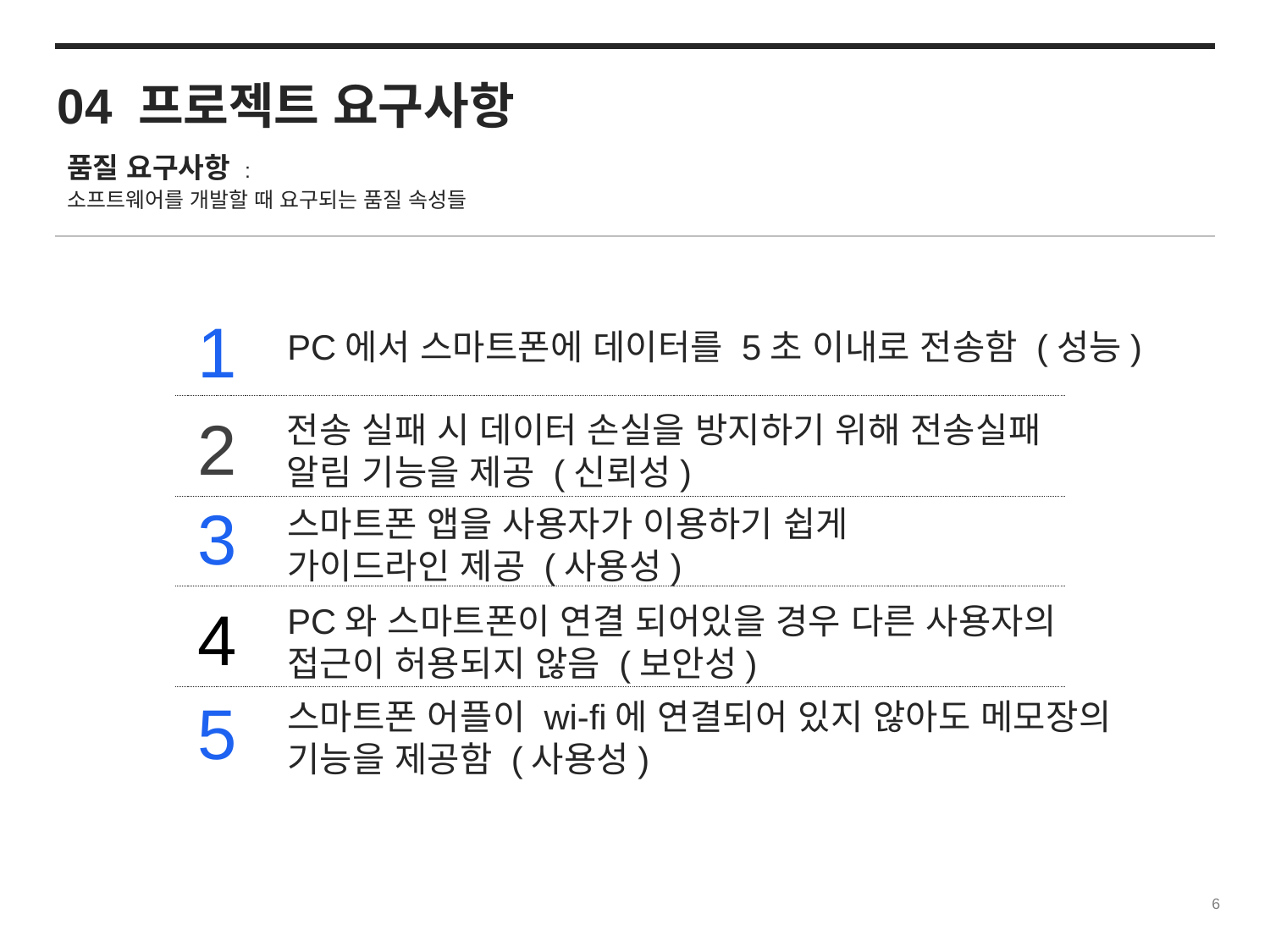

04 프로젝트 요구사항

품질 요구사항 :
소프트웨어를 개발할 때 요구되는 품질 속성들
1
PC에서 스마트폰에 데이터를 5초 이내로 전송함 (성능)
2
전송 실패 시 데이터 손실을 방지하기 위해 전송실패 알림 기능을 제공 (신뢰성)
3
스마트폰 앱을 사용자가 이용하기 쉽게
가이드라인 제공 (사용성)
4
PC와 스마트폰이 연결 되어있을 경우 다른 사용자의 접근이 허용되지 않음 (보안성)
5
스마트폰 어플이 wi-fi에 연결되어 있지 않아도 메모장의 기능을 제공함 (사용성)